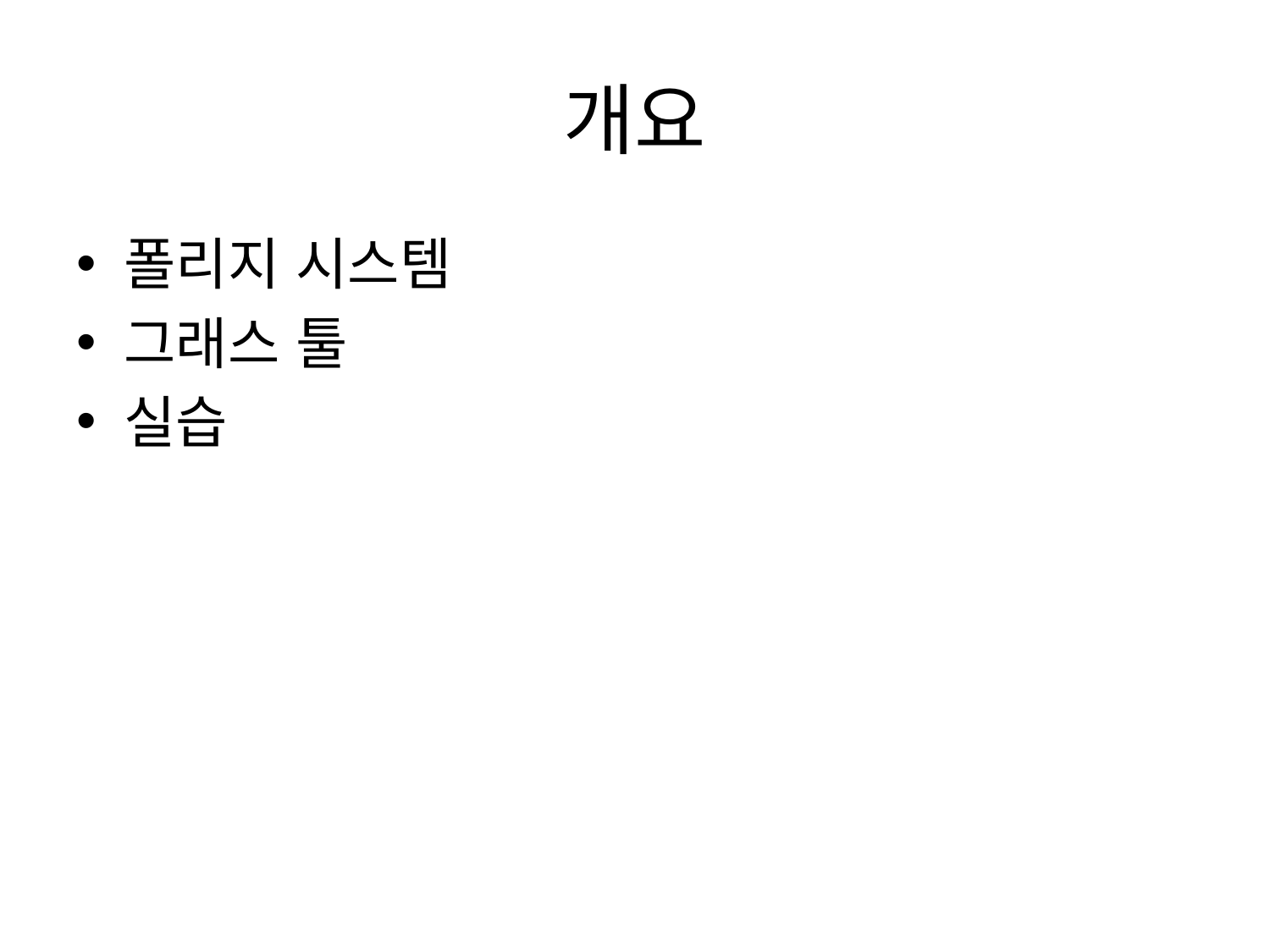

# 개요
폴리지 시스템
그래스 툴
실습